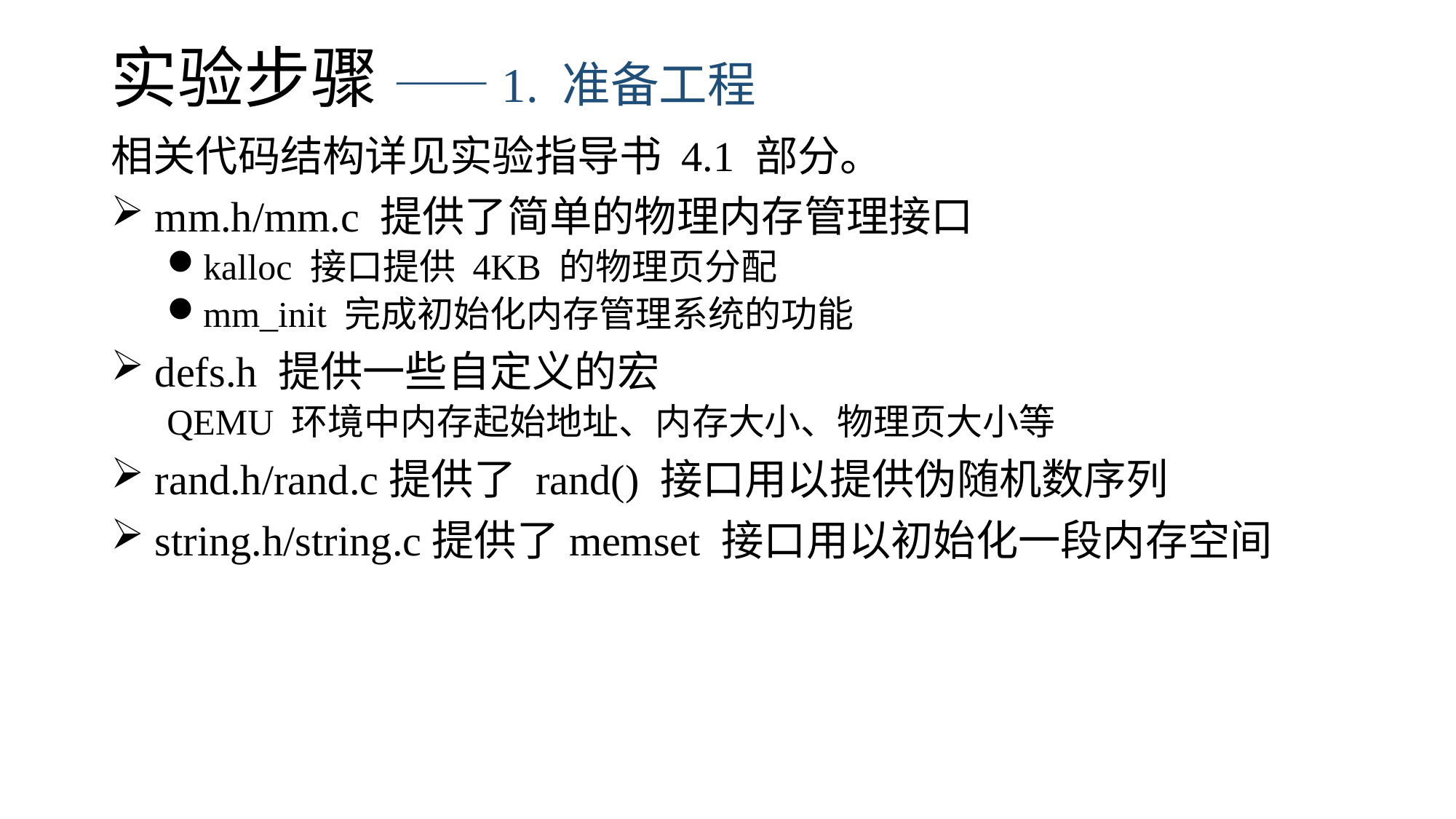

# 实验步骤 ——1. 准备工程
相关代码结构详见实验指导书 4.1 部分。
mm.h/mm.c 提供了简单的物理内存管理接口
kalloc 接口提供 4KB 的物理页分配
mm_init 完成初始化内存管理系统的功能
defs.h 提供一些自定义的宏
QEMU 环境中内存起始地址、内存大小、物理页大小等
rand.h/rand.c提供了 rand() 接口用以提供伪随机数序列
string.h/string.c提供了memset 接口用以初始化一段内存空间